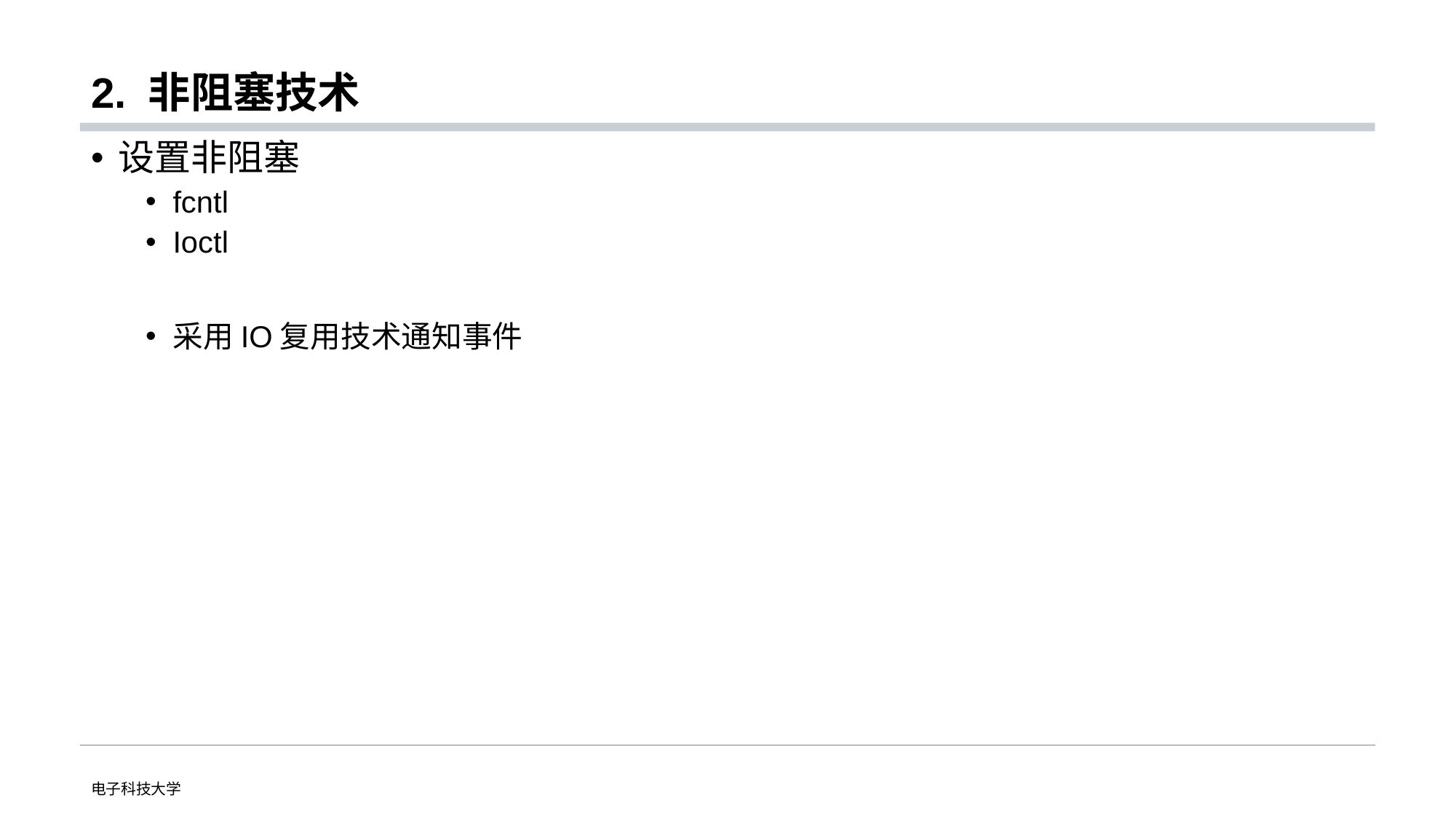

# 2. 非阻塞技术
设置非阻塞
fcntl
Ioctl

采用IO复用技术通知事件

电子科技大学